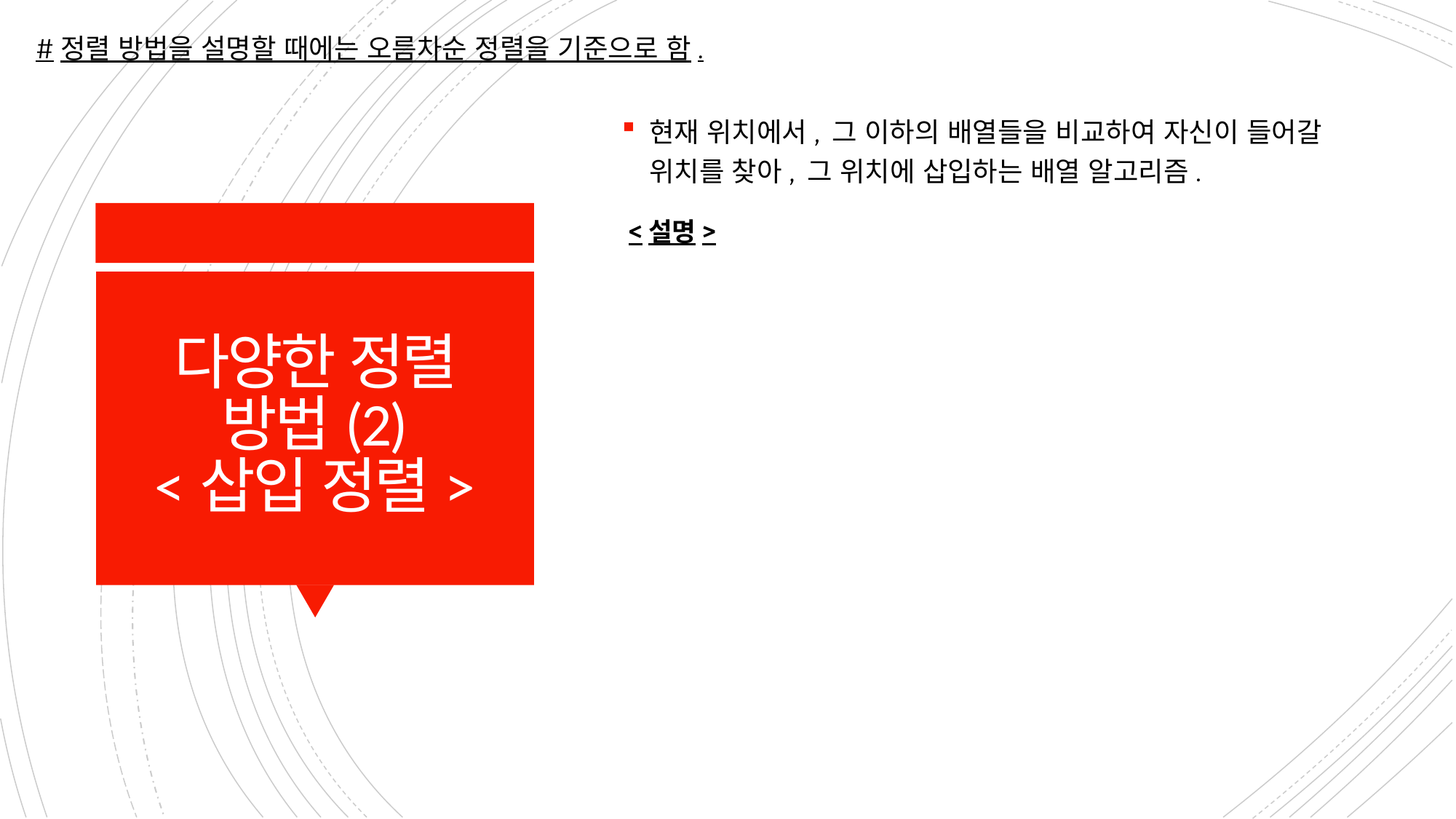

#정렬 방법을 설명할 때에는 오름차순 정렬을 기준으로 함.
현재 위치에서, 그 이하의 배열들을 비교하여 자신이 들어갈 위치를 찾아, 그 위치에 삽입하는 배열 알고리즘.
<설명>
# 다양한 정렬 방법(2) <삽입 정렬>